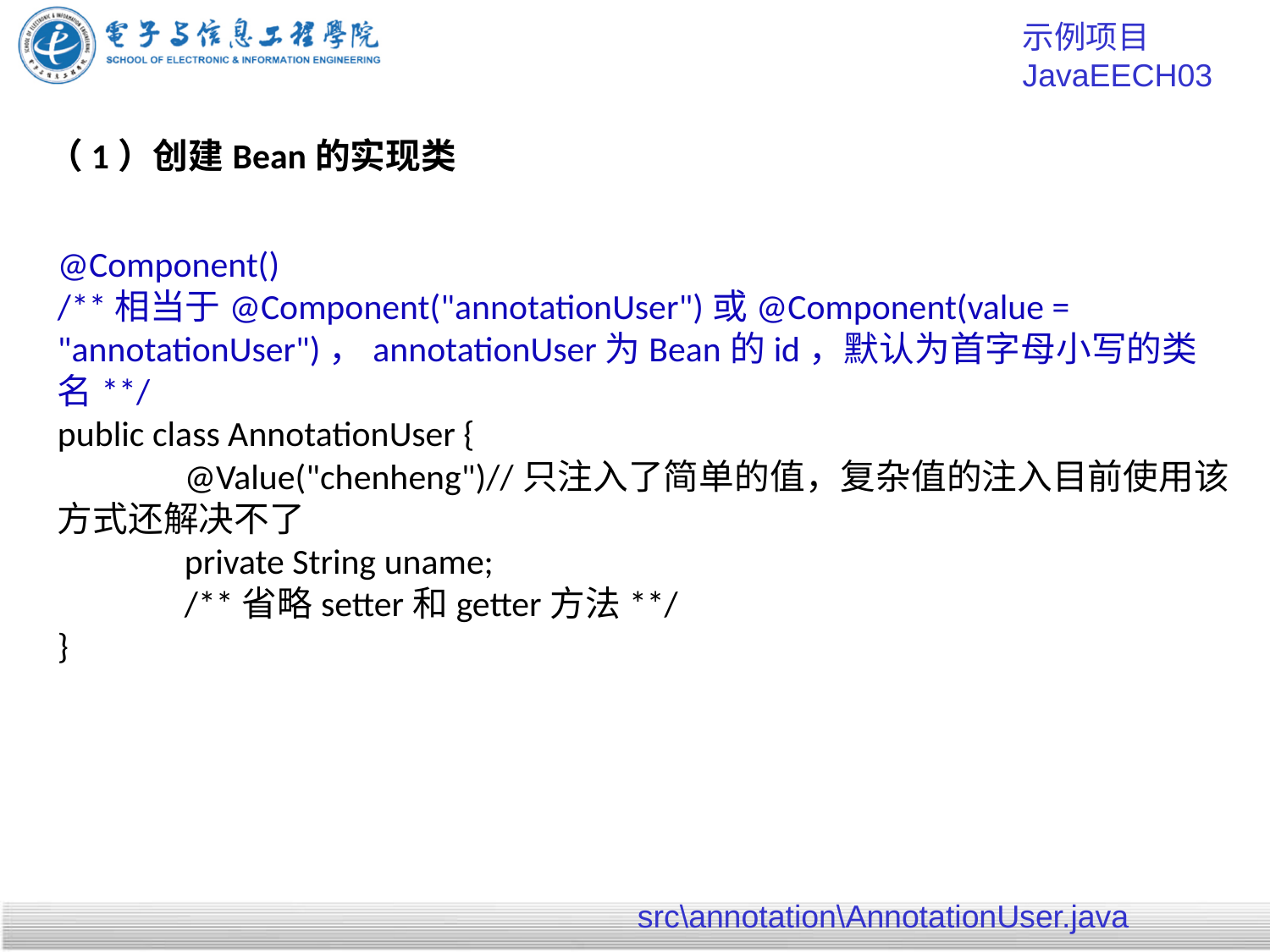

示例项目 JavaEECH03
# （1）创建Bean的实现类
@Component()
/**相当于@Component("annotationUser")或@Component(value = "annotationUser")，annotationUser为Bean的id，默认为首字母小写的类名**/
public class AnnotationUser {
	@Value("chenheng")//只注入了简单的值，复杂值的注入目前使用该方式还解决不了
	private String uname;
	/**省略setter和getter方法**/
}
src\annotation\AnnotationUser.java